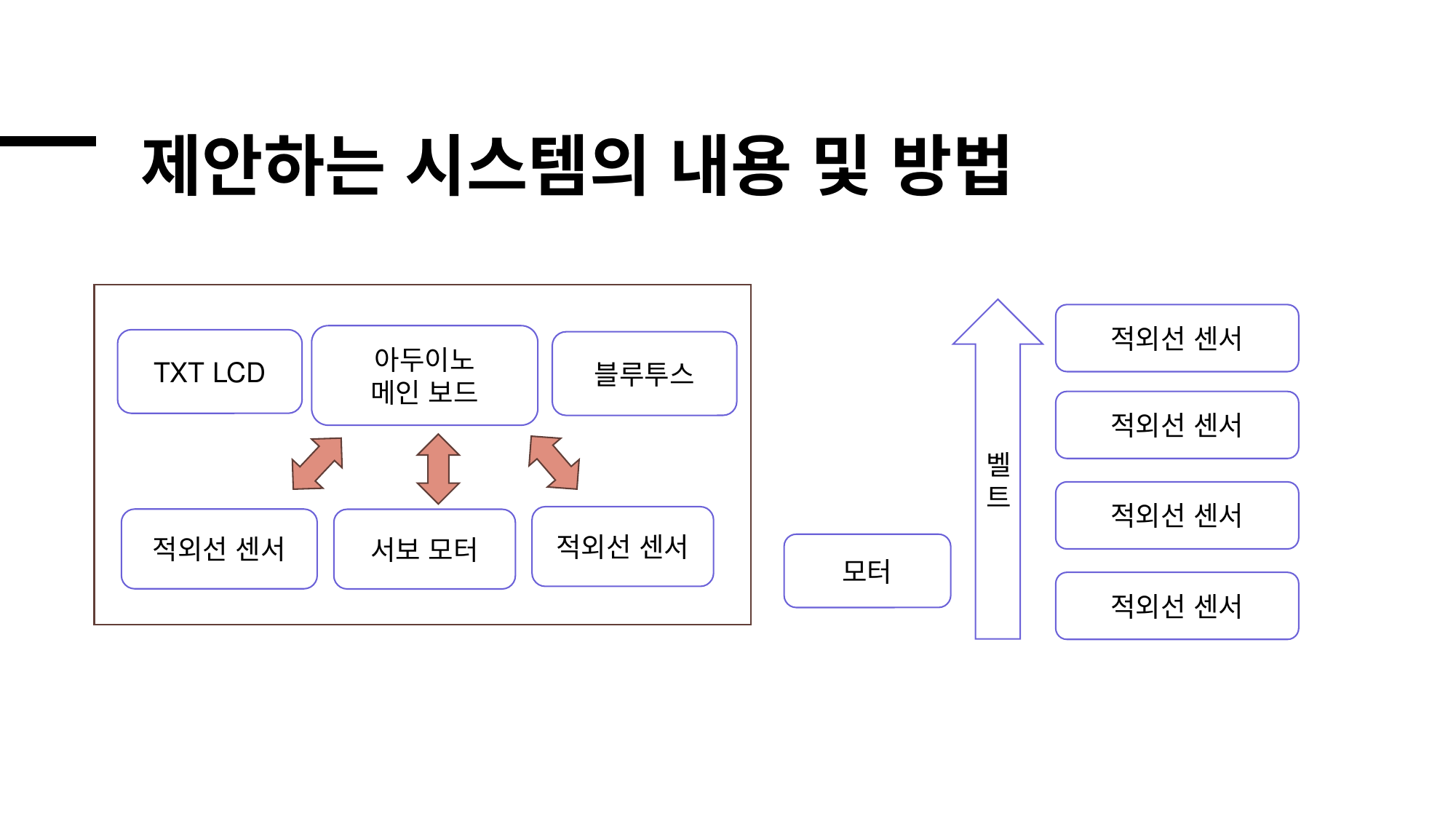

# 제안하는 시스템의 내용 및 방법

벨
트
적외선 센서
아두이노
메인 보드
TXT LCD
블루투스
적외선 센서

적외선 센서
적외선 센서
적외선 센서
서보 모터
모터
적외선 센서